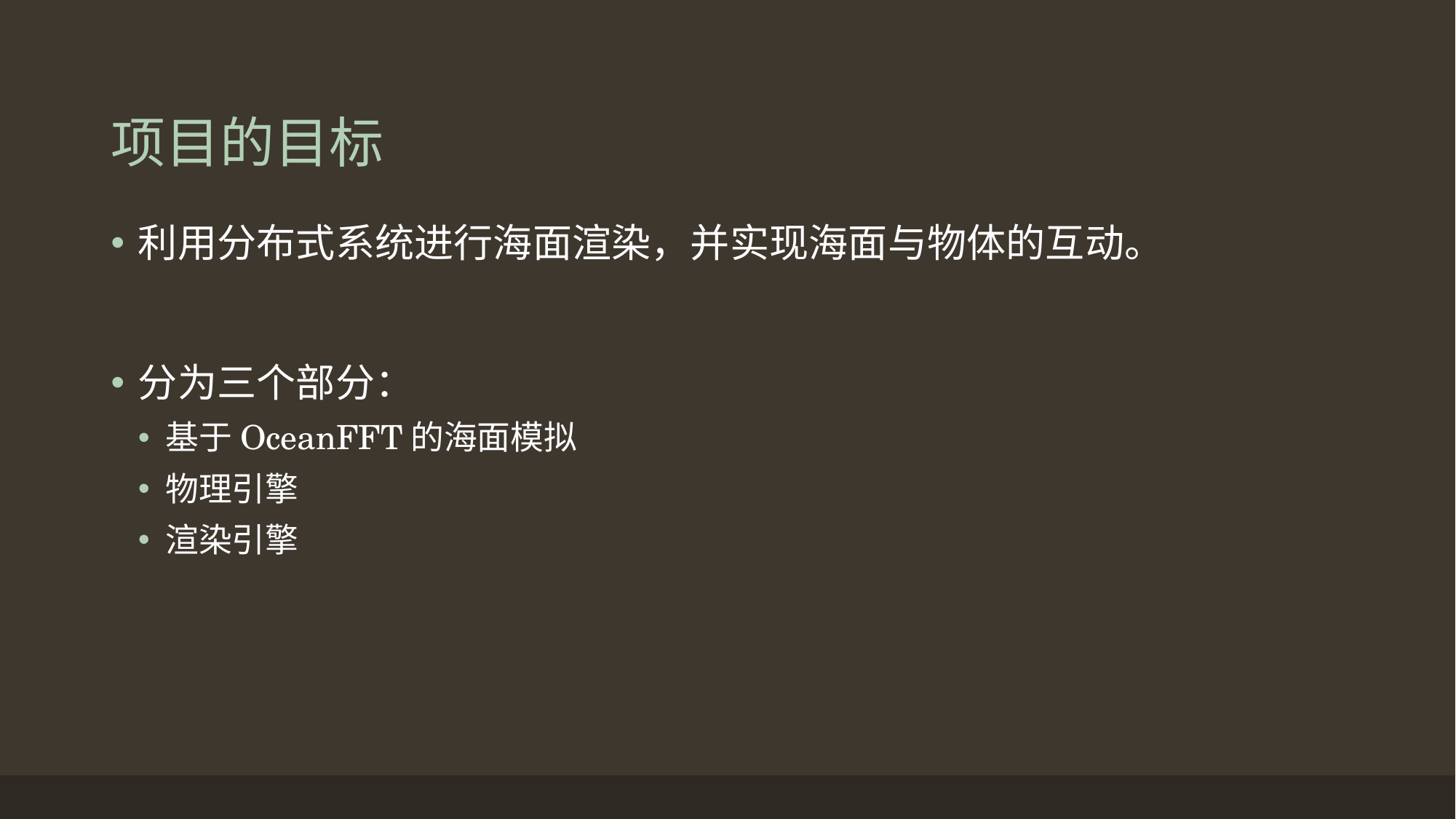

# 项目的目标
利用分布式系统进行海面渲染，并实现海面与物体的互动。

分为三个部分：
基于OceanFFT的海面模拟
物理引擎
渲染引擎